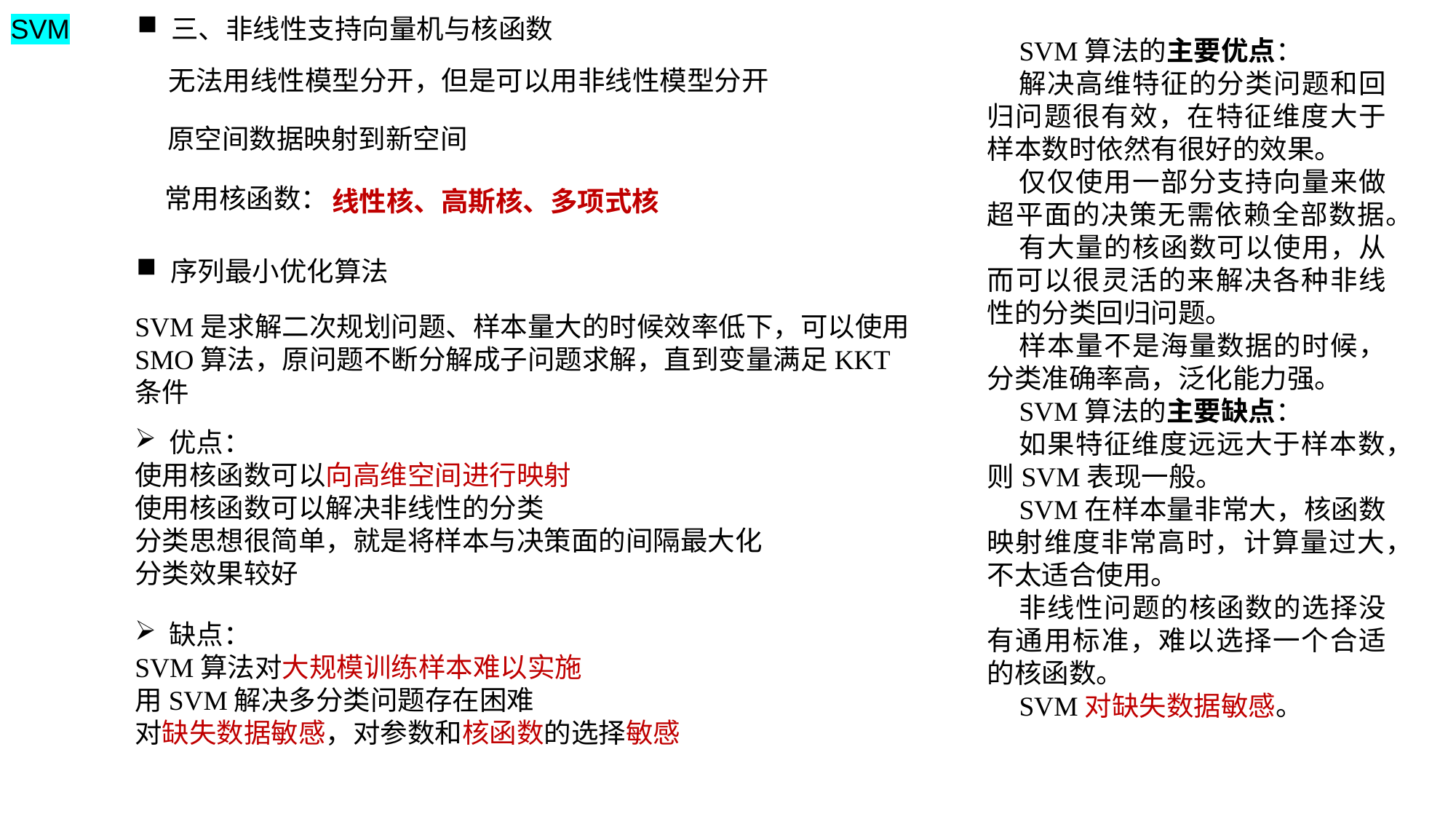

SVM
三、非线性支持向量机与核函数
SVM算法的主要优点：
解决高维特征的分类问题和回归问题很有效，在特征维度大于样本数时依然有很好的效果。
仅仅使用一部分支持向量来做超平面的决策无需依赖全部数据。
有大量的核函数可以使用，从而可以很灵活的来解决各种非线性的分类回归问题。
样本量不是海量数据的时候，分类准确率高，泛化能力强。
SVM算法的主要缺点：
如果特征维度远远大于样本数，则SVM表现一般。
SVM在样本量非常大，核函数映射维度非常高时，计算量过大，不太适合使用。
非线性问题的核函数的选择没有通用标准，难以选择一个合适的核函数。
SVM对缺失数据敏感。
无法用线性模型分开，但是可以用非线性模型分开
原空间数据映射到新空间
常用核函数：
线性核、高斯核、多项式核
序列最小优化算法
SVM是求解二次规划问题、样本量大的时候效率低下，可以使用SMO算法，原问题不断分解成子问题求解，直到变量满足KKT条件
优点：
使用核函数可以向高维空间进行映射
使用核函数可以解决非线性的分类
分类思想很简单，就是将样本与决策面的间隔最大化
分类效果较好
缺点：
SVM算法对大规模训练样本难以实施
用SVM解决多分类问题存在困难
对缺失数据敏感，对参数和核函数的选择敏感